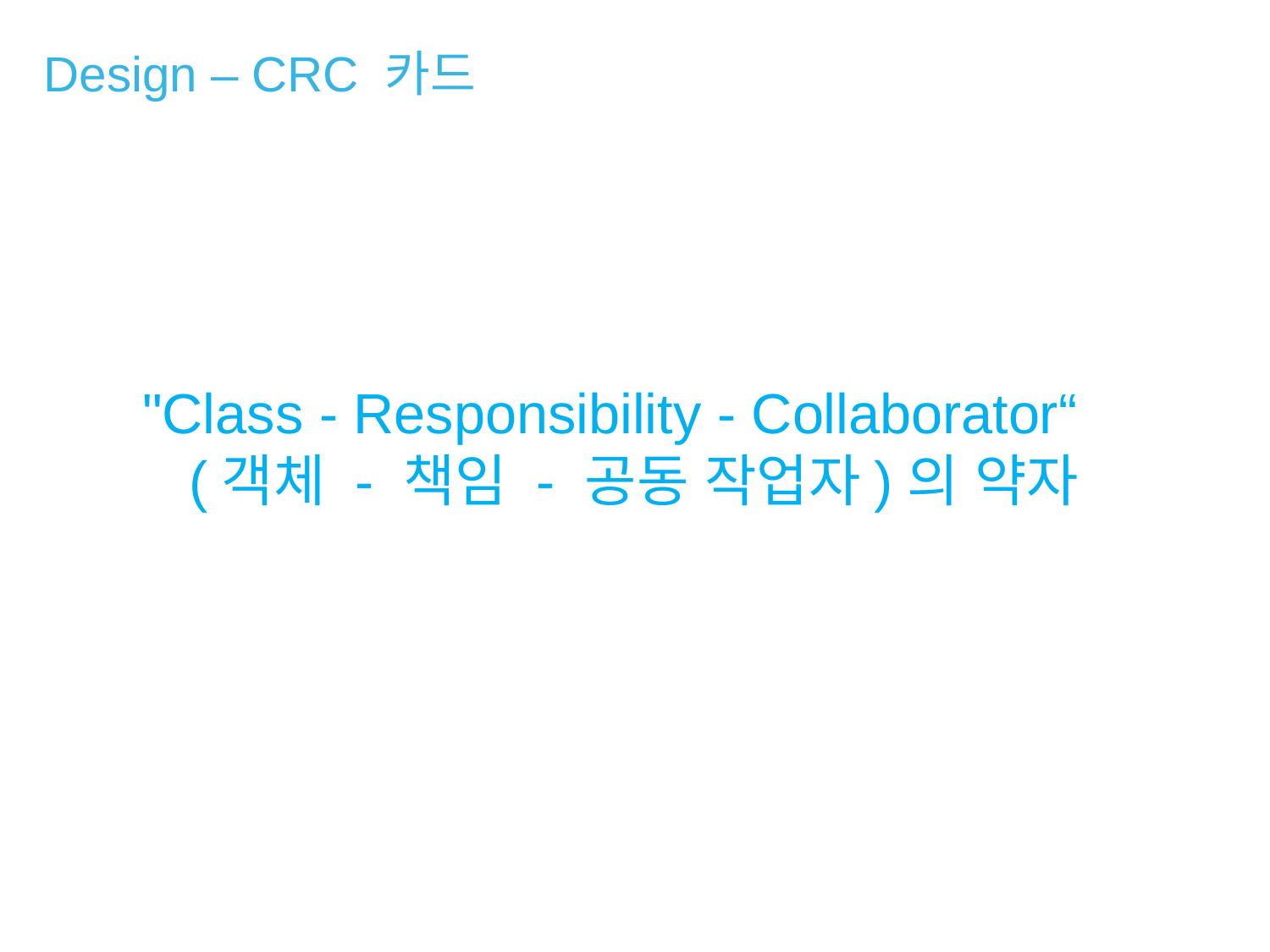

Design – CRC 카드
"Class - Responsibility - Collaborator“
   (객체 - 책임 - 공동 작업자)의 약자